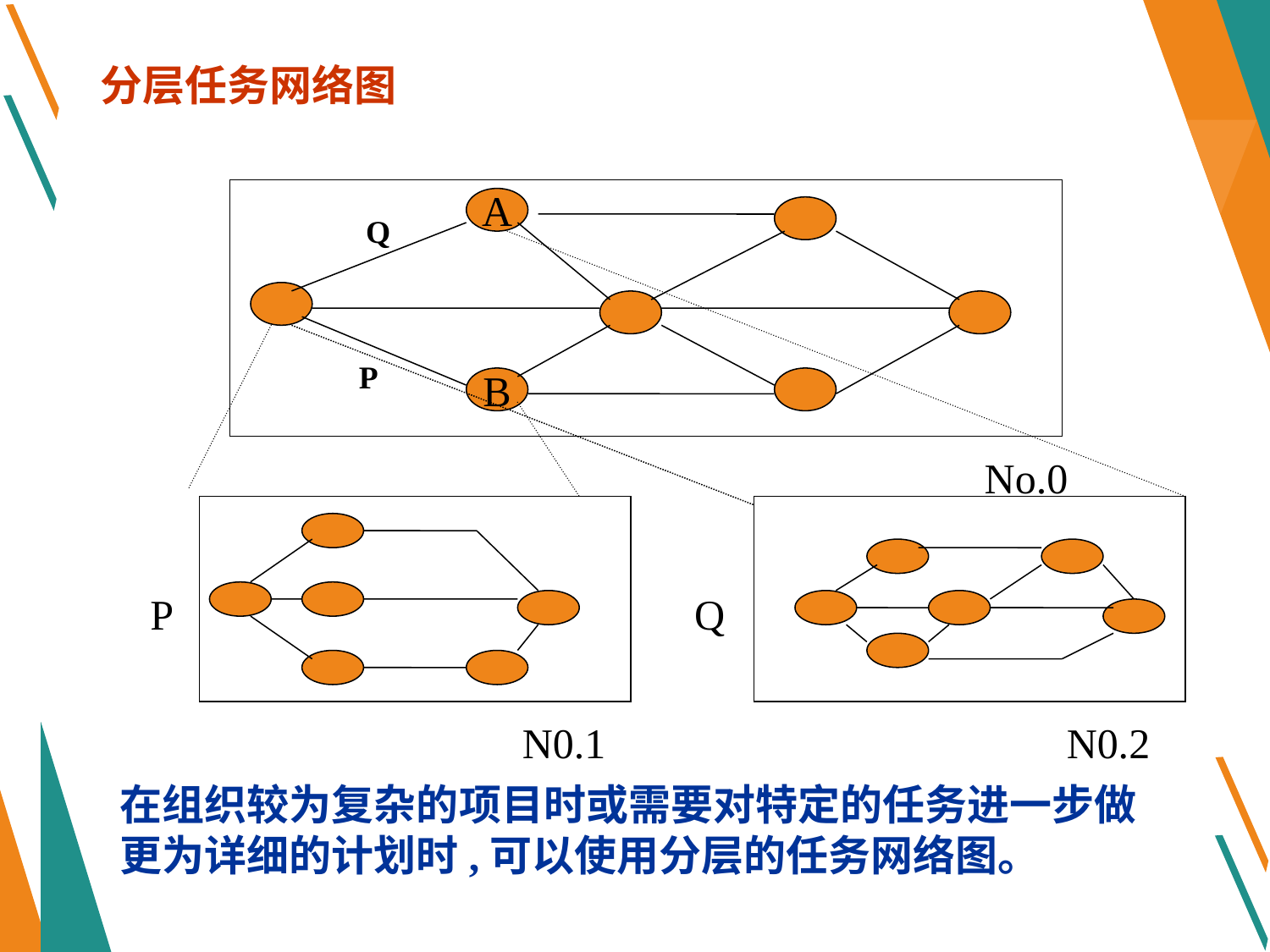

分层任务网络图

A

Q

P
B

No.0

P

Q

N0.1
N0.2
在组织较为复杂的项目时或需要对特定的任务进一步做更为详细的计划时,可以使用分层的任务网络图。